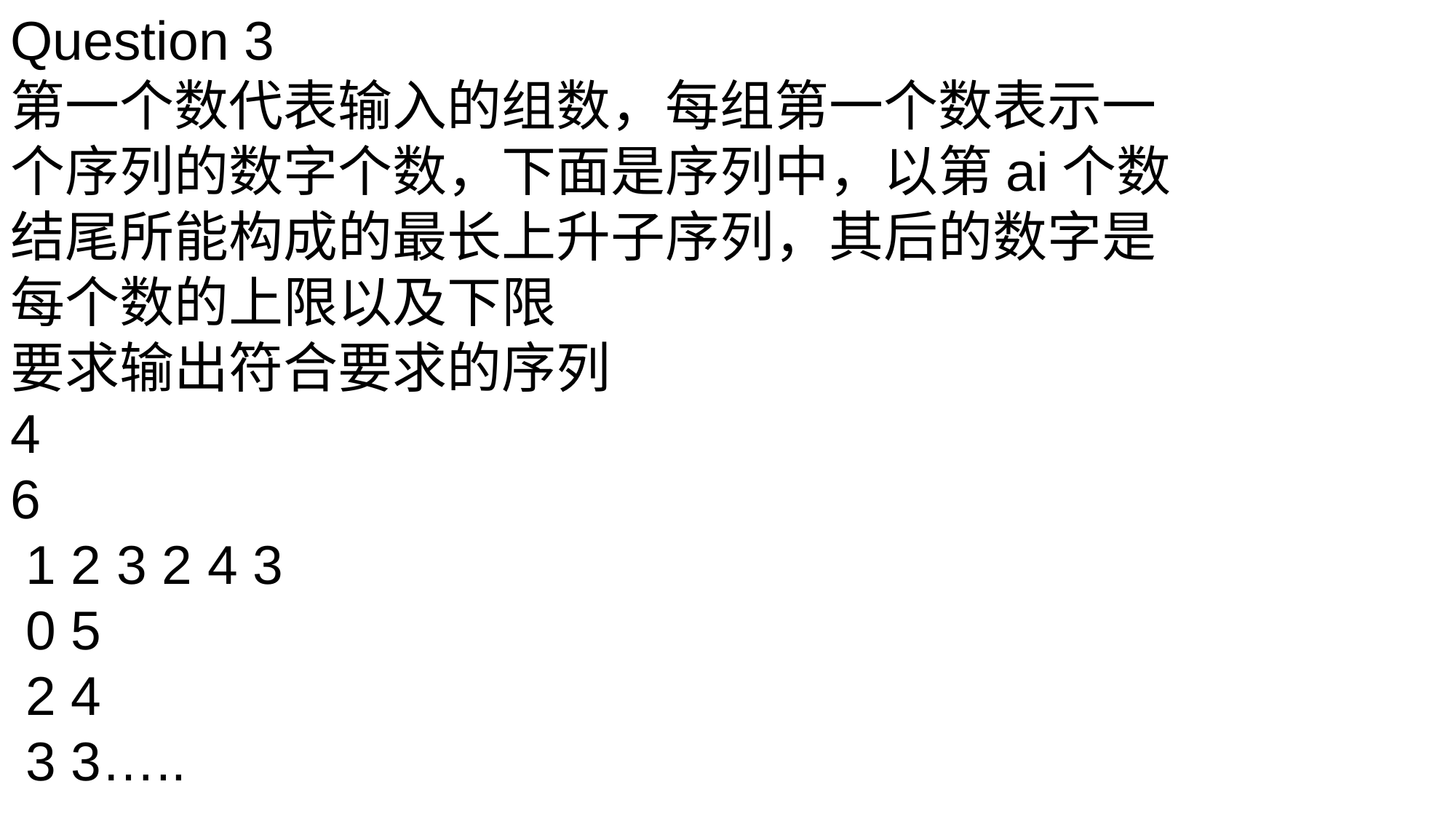

Question 3
第一个数代表输入的组数，每组第一个数表示一个序列的数字个数，下面是序列中，以第ai个数结尾所能构成的最长上升子序列，其后的数字是每个数的上限以及下限
要求输出符合要求的序列
4
6
 1 2 3 2 4 3
 0 5
 2 4
 3 3…..